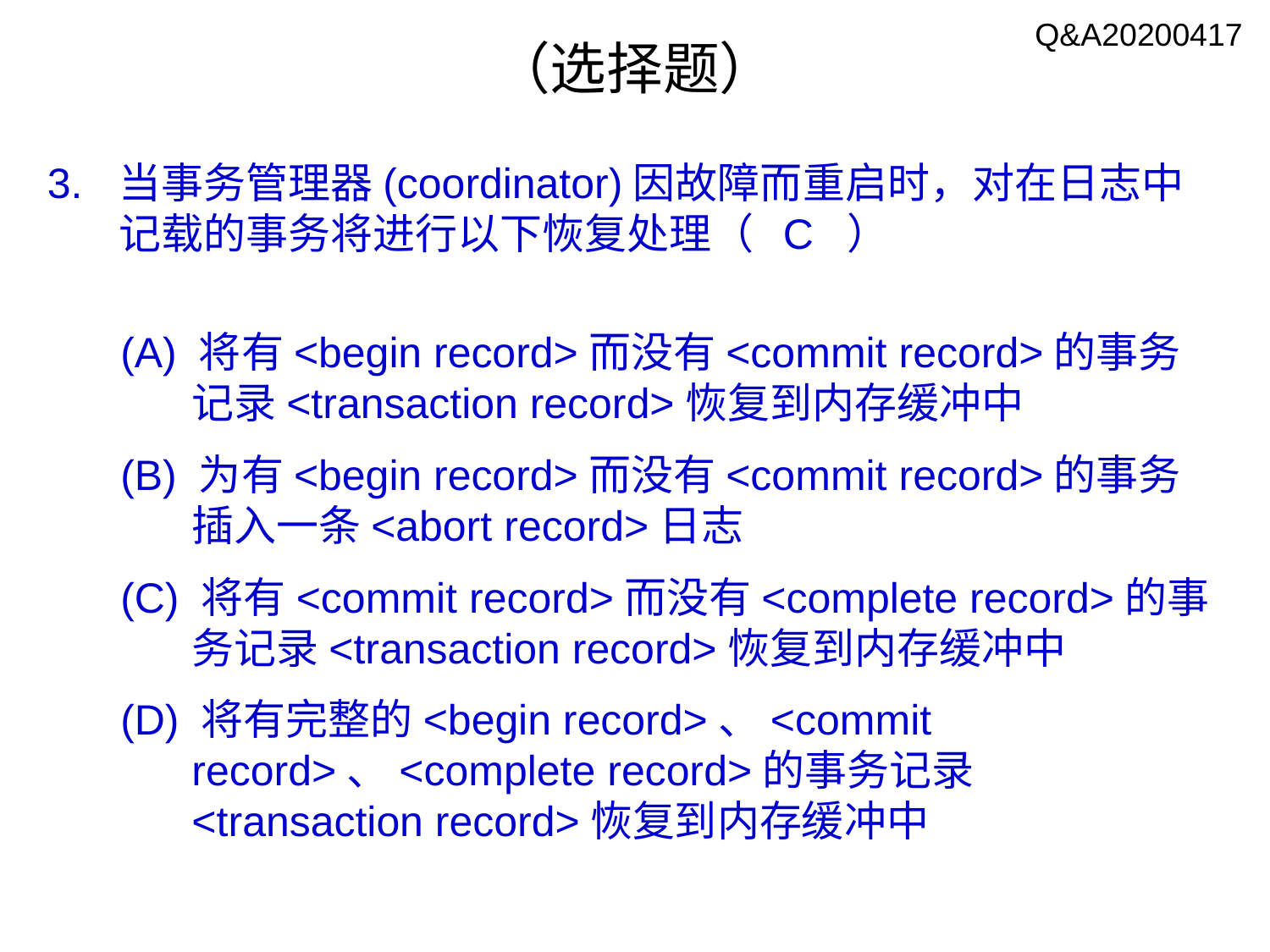

Q&A20200417
# （选择题）
当事务管理器(coordinator)因故障而重启时，对在日志中记载的事务将进行以下恢复处理（  C  ）

(A) 将有<begin record>而没有<commit record>的事务记录<transaction record>恢复到内存缓冲中
(B) 为有<begin record>而没有<commit record>的事务插入一条<abort record>日志
(C) 将有<commit record>而没有<complete record>的事务记录<transaction record>恢复到内存缓冲中
(D) 将有完整的<begin record>、<commit record>、<complete record>的事务记录<transaction record>恢复到内存缓冲中